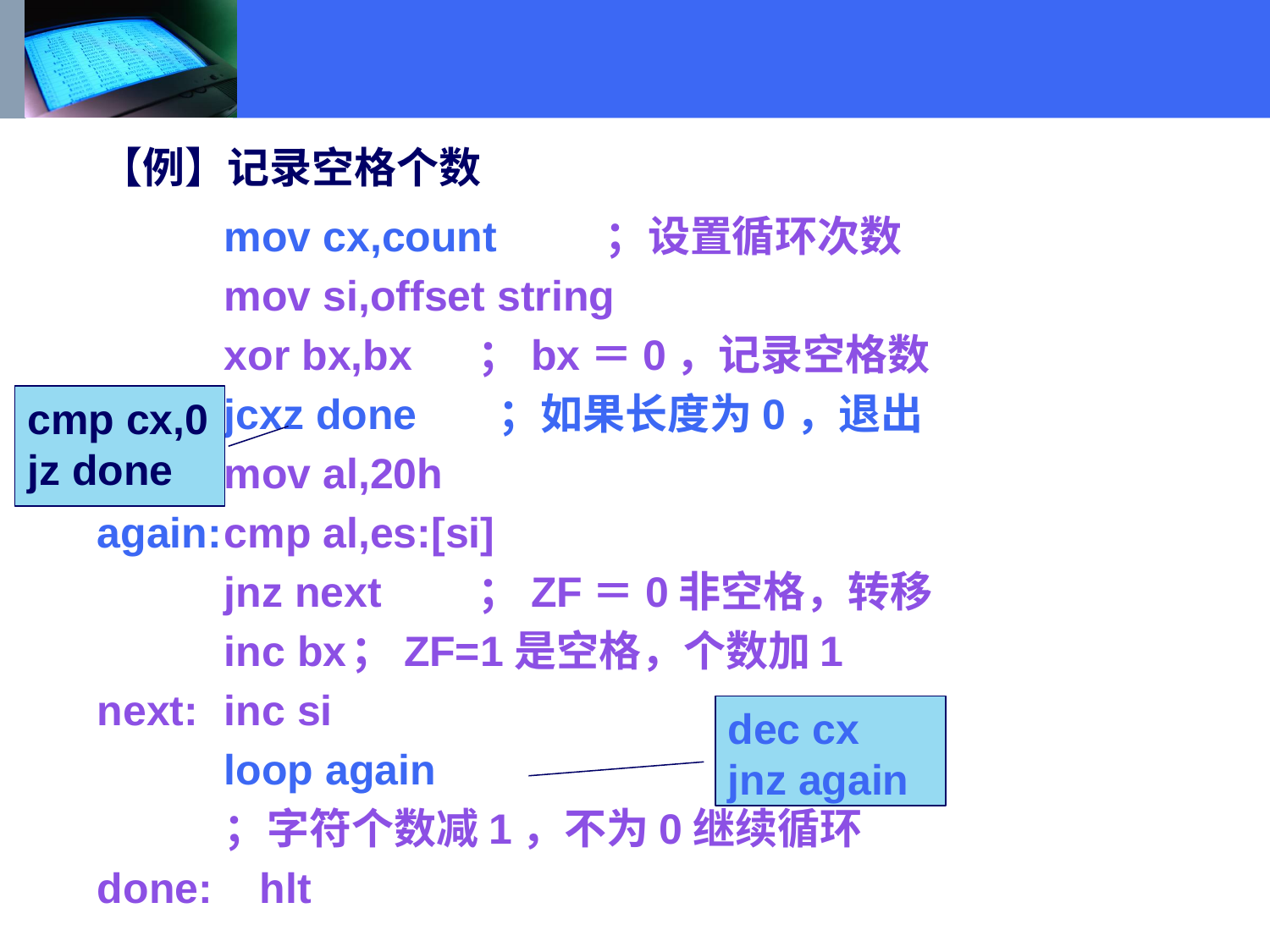

【例】记录空格个数
	mov cx,count	；设置循环次数
	mov si,offset string
	xor bx,bx	；bx＝0，记录空格数
	jcxz done      ；如果长度为0，退出
	mov al,20h
again:	cmp al,es:[si]
	jnz next	；ZF＝0非空格，转移
	inc bx	；ZF=1是空格，个数加1
next:	inc si
	loop again
	；字符个数减1，不为0继续循环
done:    hlt
cmp cx,0
jz done
dec cx
jnz again